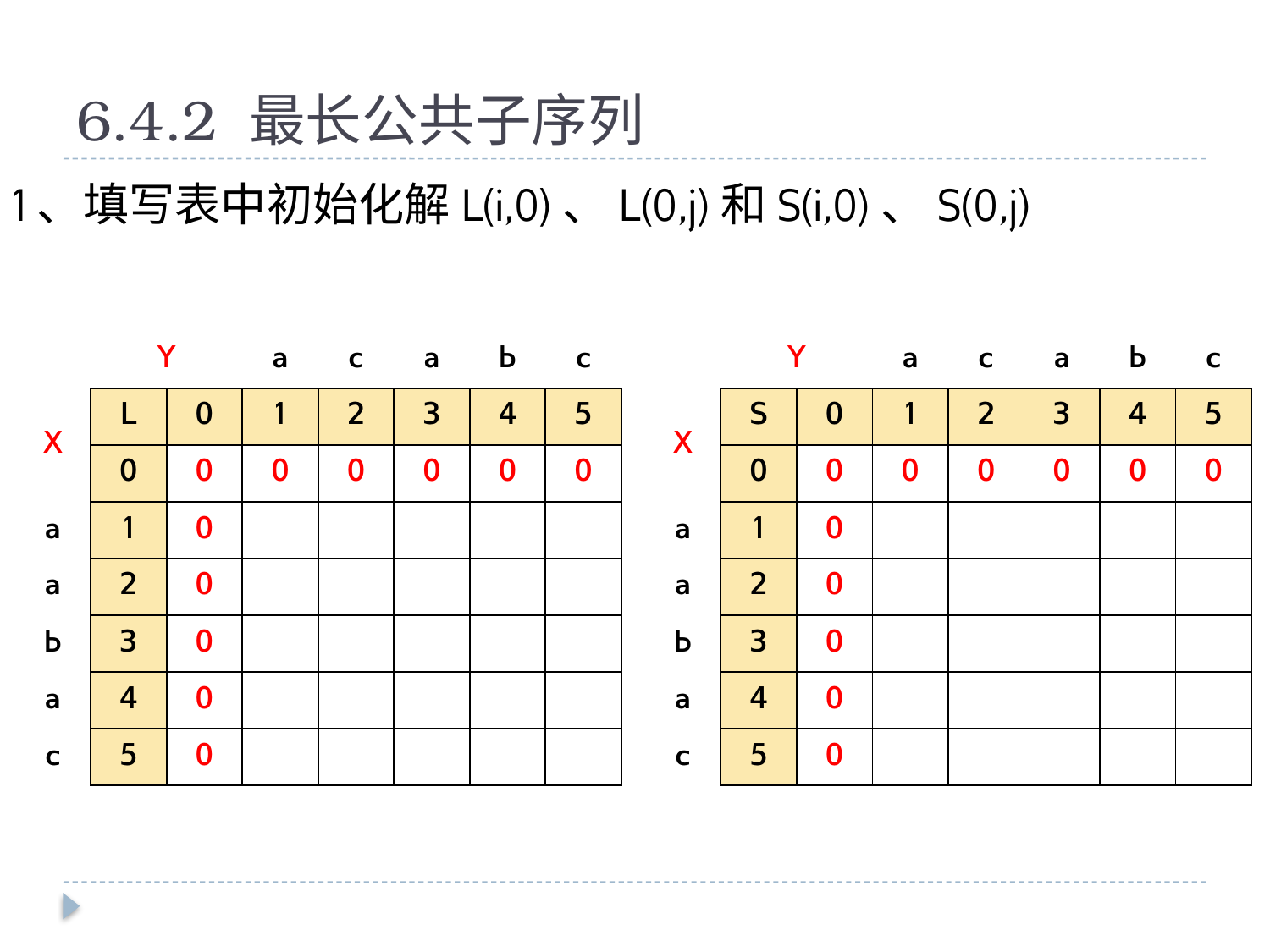

# 6.4.2 最长公共子序列
1、填写表中初始化解L(i,0)、L(0,j)和S(i,0)、S(0,j)
|  | Y |  | a | c | a | b | c |
| --- | --- | --- | --- | --- | --- | --- | --- |
| X | L | 0 | 1 | 2 | 3 | 4 | 5 |
|  | 0 | 0 | 0 | 0 | 0 | 0 | 0 |
| a | 1 | 0 |  |  |  |  |  |
| a | 2 | 0 |  |  |  |  |  |
| b | 3 | 0 |  |  |  |  |  |
| a | 4 | 0 |  |  |  |  |  |
| c | 5 | 0 |  |  |  |  |  |
|  | Y |  | a | c | a | b | c |
| --- | --- | --- | --- | --- | --- | --- | --- |
| X | S | 0 | 1 | 2 | 3 | 4 | 5 |
|  | 0 | 0 | 0 | 0 | 0 | 0 | 0 |
| a | 1 | 0 |  |  |  |  |  |
| a | 2 | 0 |  |  |  |  |  |
| b | 3 | 0 |  |  |  |  |  |
| a | 4 | 0 |  |  |  |  |  |
| c | 5 | 0 |  |  |  |  |  |